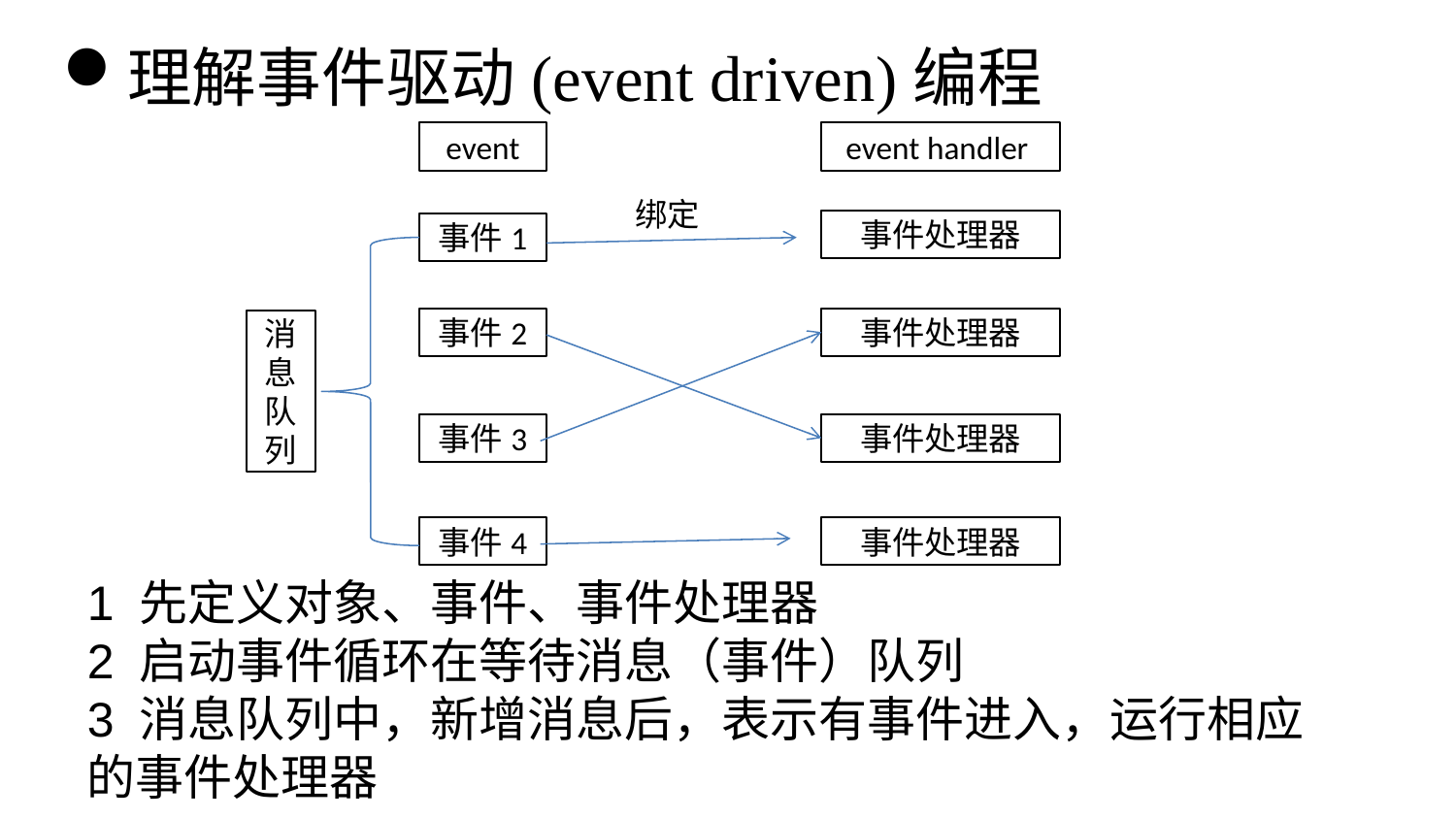

按钮

理解事件驱动(event driven)编程
event
event handler
绑定
事件处理器
事件1

事件2
事件处理器
消息队列
事件3
事件处理器
事件4
事件处理器
1 先定义对象、事件、事件处理器
2 启动事件循环在等待消息（事件）队列
3 消息队列中，新增消息后，表示有事件进入，运行相应的事件处理器
6